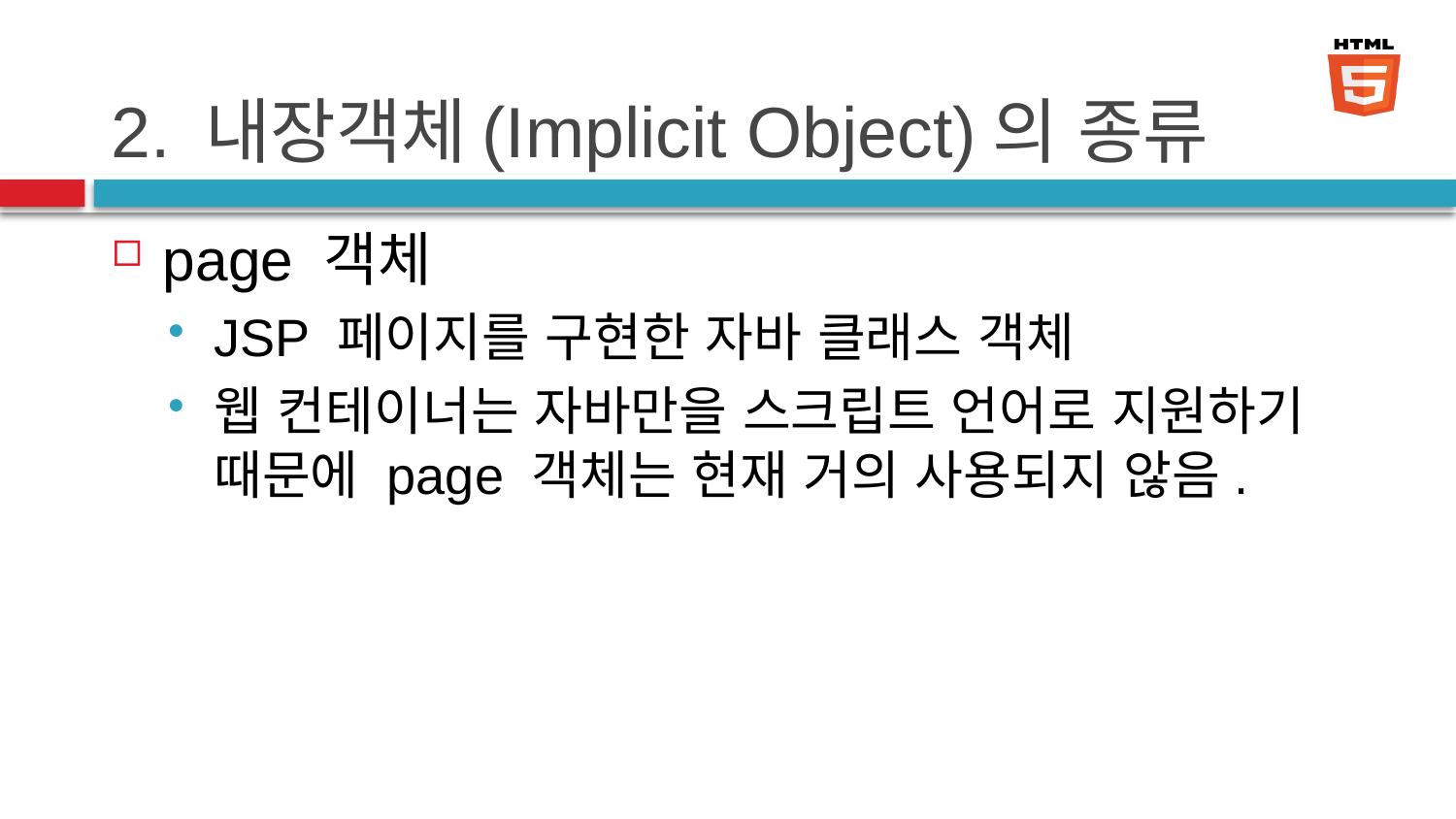

# 2. 내장객체(Implicit Object)의 종류
page 객체
JSP 페이지를 구현한 자바 클래스 객체
웹 컨테이너는 자바만을 스크립트 언어로 지원하기 때문에 page 객체는 현재 거의 사용되지 않음.